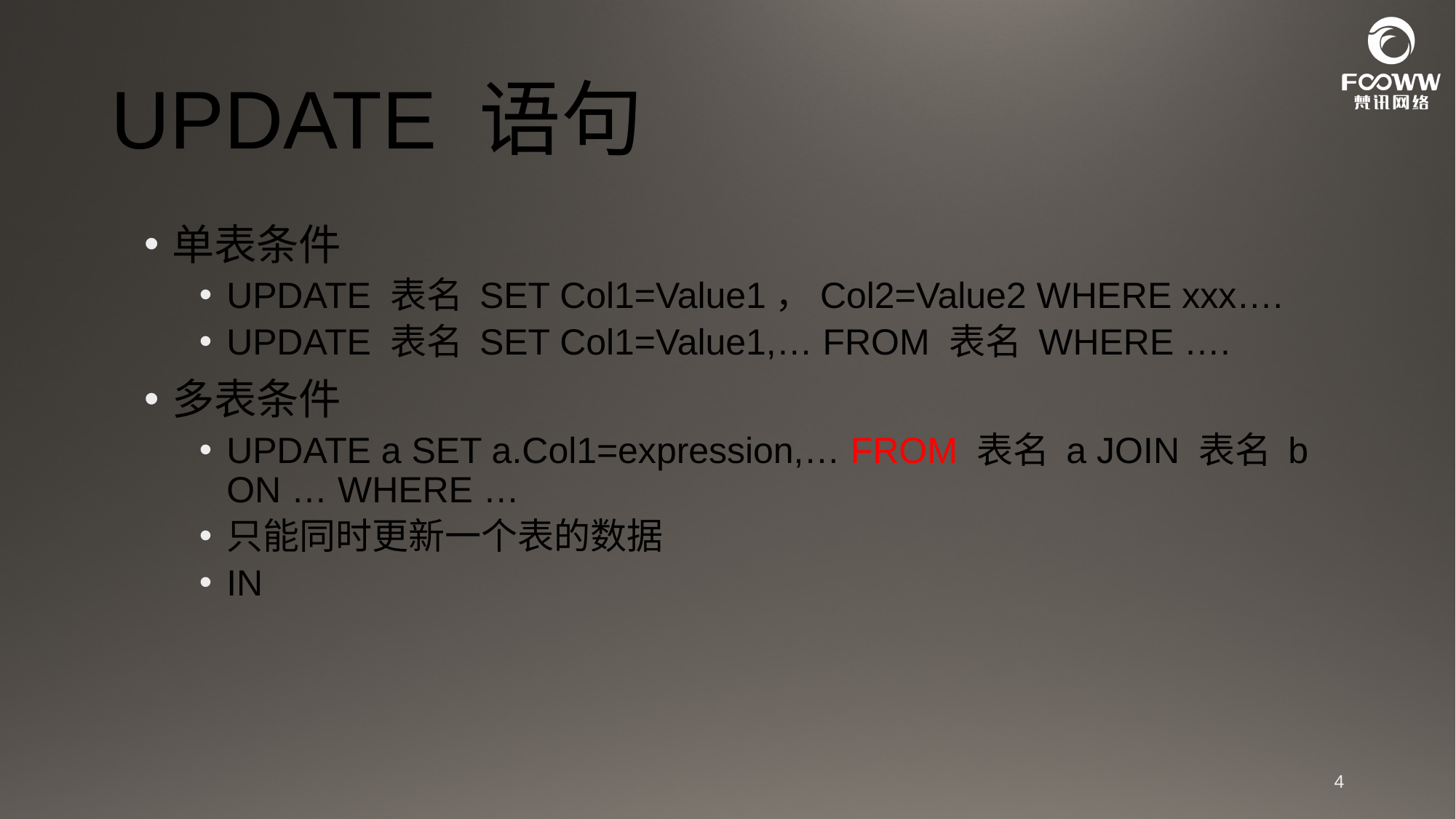

# UPDATE 语句
单表条件
UPDATE 表名 SET Col1=Value1，Col2=Value2 WHERE xxx….
UPDATE 表名 SET Col1=Value1,… FROM 表名 WHERE ….
多表条件
UPDATE a SET a.Col1=expression,… FROM 表名 a JOIN 表名 b ON … WHERE …
只能同时更新一个表的数据
IN
4